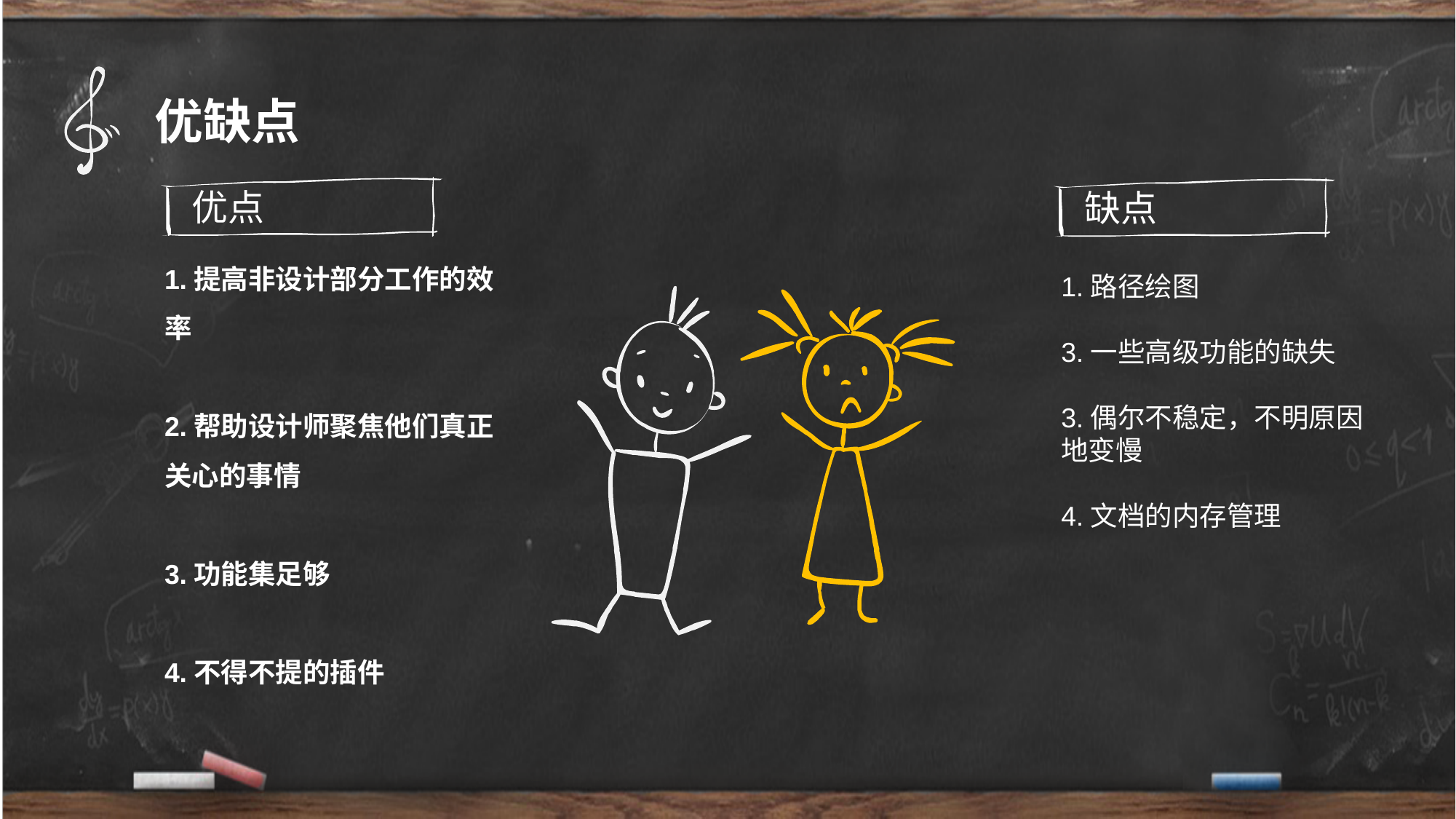

优缺点

优点
缺点
1.提高非设计部分工作的效率

2.帮助设计师聚焦他们真正关心的事情

3.功能集足够

4.不得不提的插件

1.路径绘图

3.一些高级功能的缺失
3.偶尔不稳定，不明原因地变慢

4.文档的内存管理